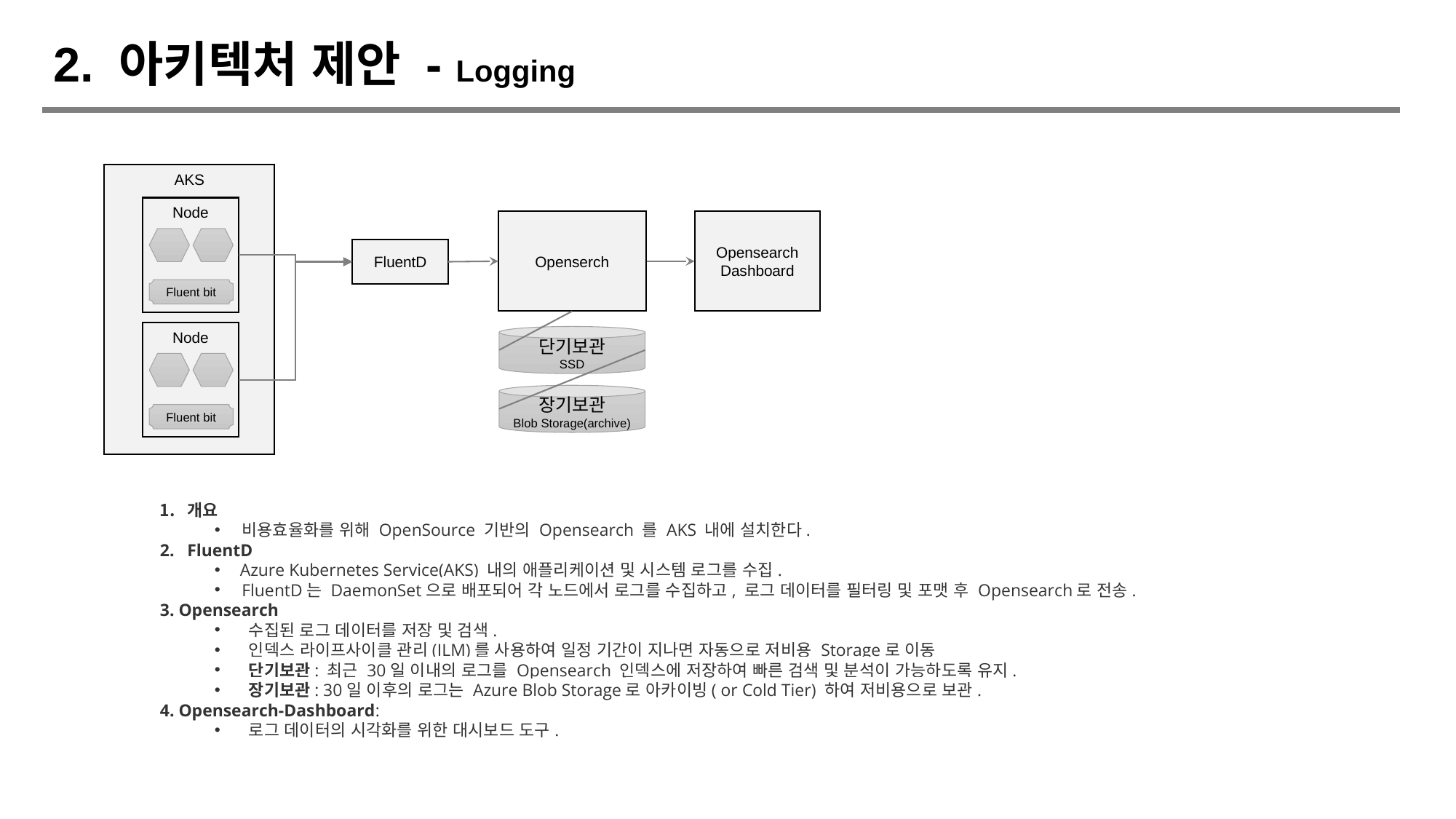

# 2. 아키텍처 제안 - Logging
AKS
Node
Openserch
Opensearch
Dashboard

FluentD
Fluent bit
Node
단기보관
SSD

장기보관
Blob Storage(archive)
Fluent bit
개요
비용효율화를 위해 OpenSource 기반의 Opensearch 를 AKS 내에 설치한다.
FluentD
Azure Kubernetes Service(AKS) 내의 애플리케이션 및 시스템 로그를 수집.
FluentD는 DaemonSet으로 배포되어 각 노드에서 로그를 수집하고, 로그 데이터를 필터링 및 포맷 후 Opensearch로 전송.
 Opensearch
수집된 로그 데이터를 저장 및 검색.
인덱스 라이프사이클 관리(ILM)를 사용하여 일정 기간이 지나면 자동으로 저비용 Storage로 이동
단기보관: 최근 30일 이내의 로그를 Opensearch 인덱스에 저장하여 빠른 검색 및 분석이 가능하도록 유지.
장기보관: 30일 이후의 로그는 Azure Blob Storage로 아카이빙( or Cold Tier) 하여 저비용으로 보관.
 Opensearch-Dashboard:
로그 데이터의 시각화를 위한 대시보드 도구.